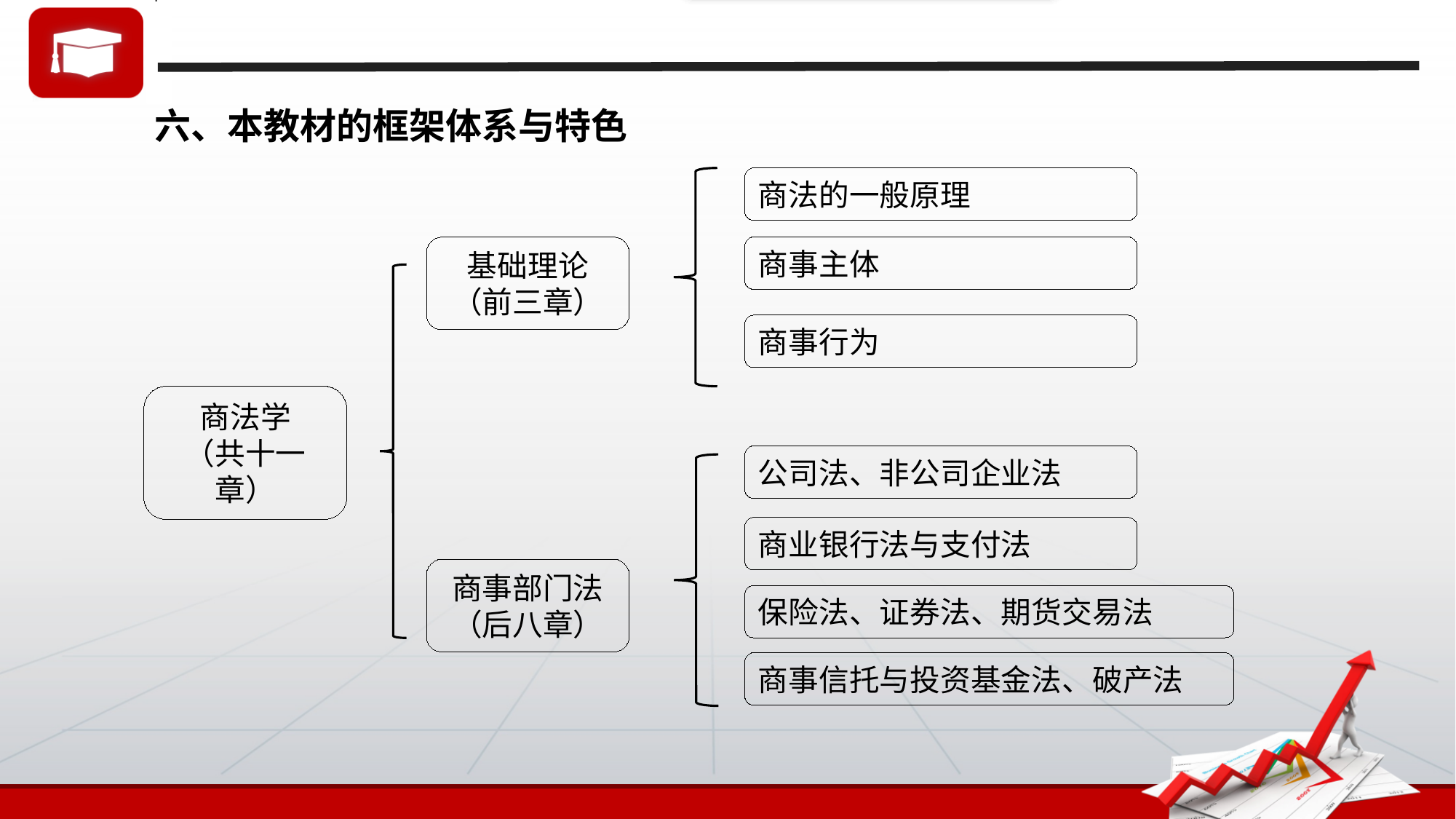

# 六、本教材的框架体系与特色

商法的一般原理
基础理论
（前三章）
商事主体

商事行为
商法学
（共十一章）
公司法、非公司企业法

商业银行法与支付法
商事部门法
（后八章）
保险法、证券法、期货交易法
商事信托与投资基金法、破产法